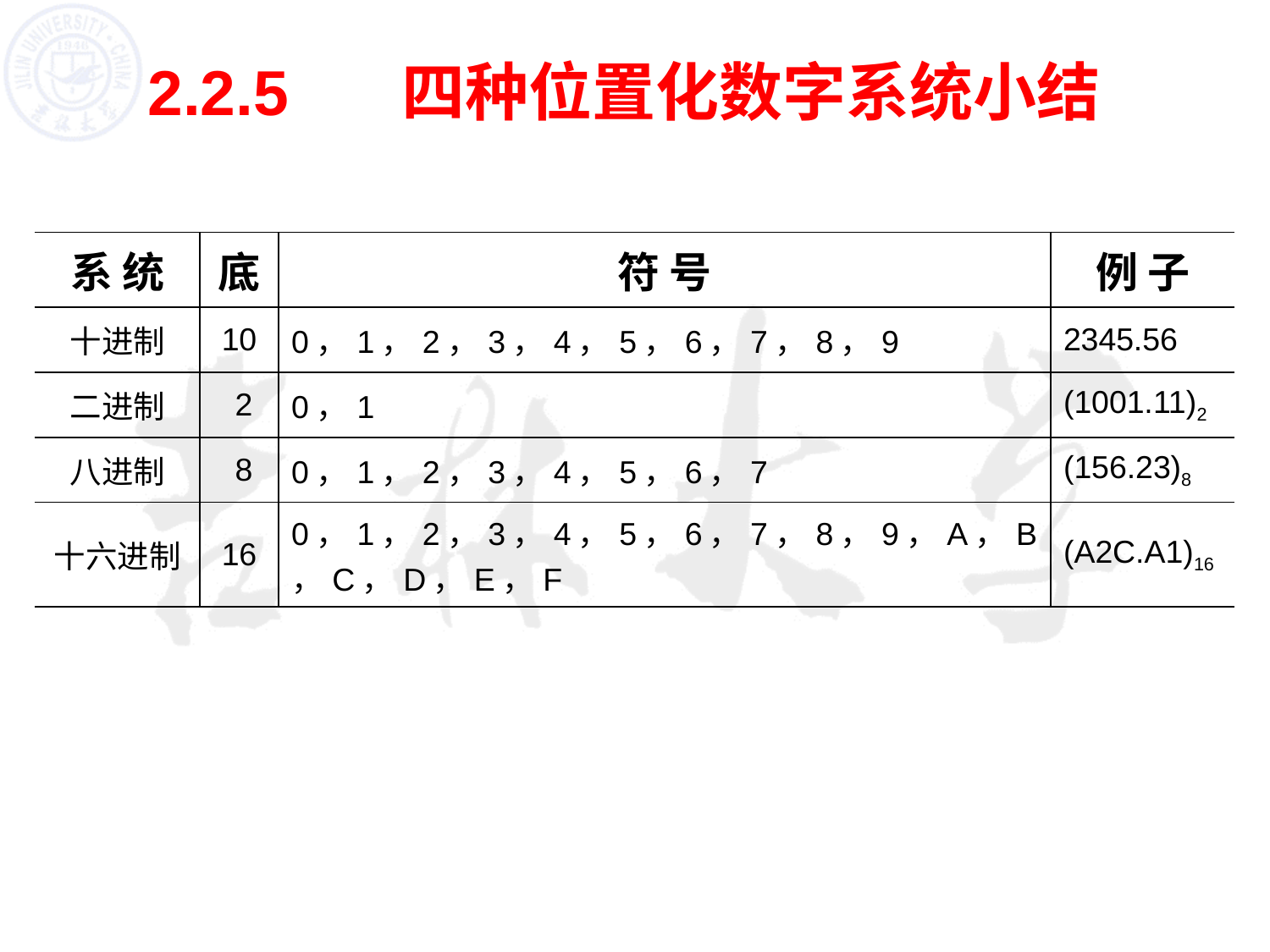

# 2.2.5	四种位置化数字系统小结
| 系 统 | 底 | 符 号 | 例 子 |
| --- | --- | --- | --- |
| 十进制 | 10 | 0，1，2，3，4，5，6，7，8，9 | 2345.56 |
| 二进制 | 2 | 0，1 | (1001.11)2 |
| 八进制 | 8 | 0，1，2，3，4，5，6，7 | (156.23)8 |
| 十六进制 | 16 | 0，1，2，3，4，5，6，7，8，9，A，B，C，D，E，F | (A2C.A1)16 |